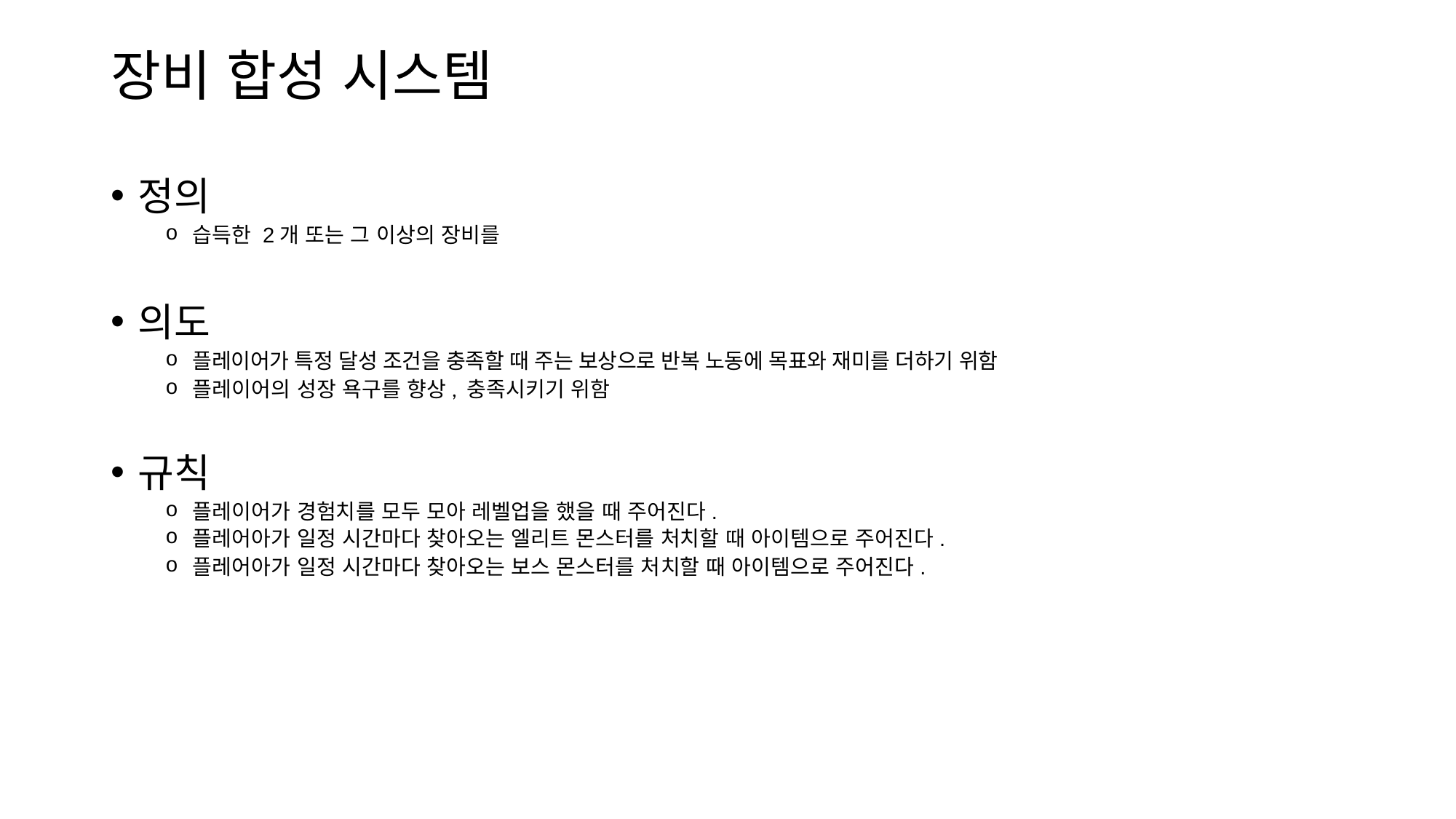

# 장비 합성 시스템
정의
습득한 2개 또는 그 이상의 장비를

의도
플레이어가 특정 달성 조건을 충족할 때 주는 보상으로 반복 노동에 목표와 재미를 더하기 위함
플레이어의 성장 욕구를 향상, 충족시키기 위함

규칙
플레이어가 경험치를 모두 모아 레벨업을 했을 때 주어진다.
플레어아가 일정 시간마다 찾아오는 엘리트 몬스터를 처치할 때 아이템으로 주어진다.
플레어아가 일정 시간마다 찾아오는 보스 몬스터를 처치할 때 아이템으로 주어진다.